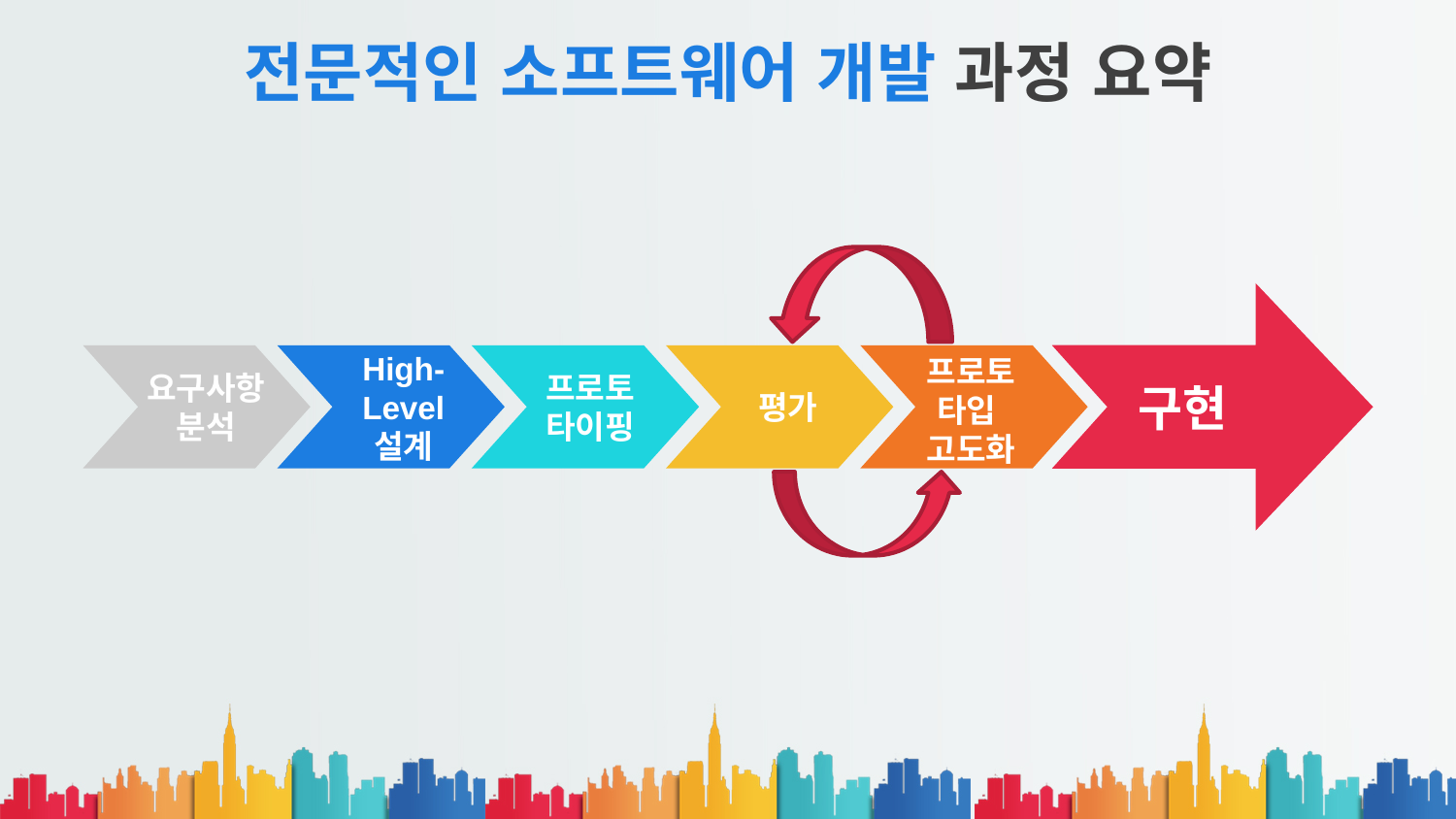

# 전문적인 소프트웨어 개발 과정 요약

High-Level
설계
프로토
타입
고도화
요구사항 분석
프로토
타이핑
구현
평가